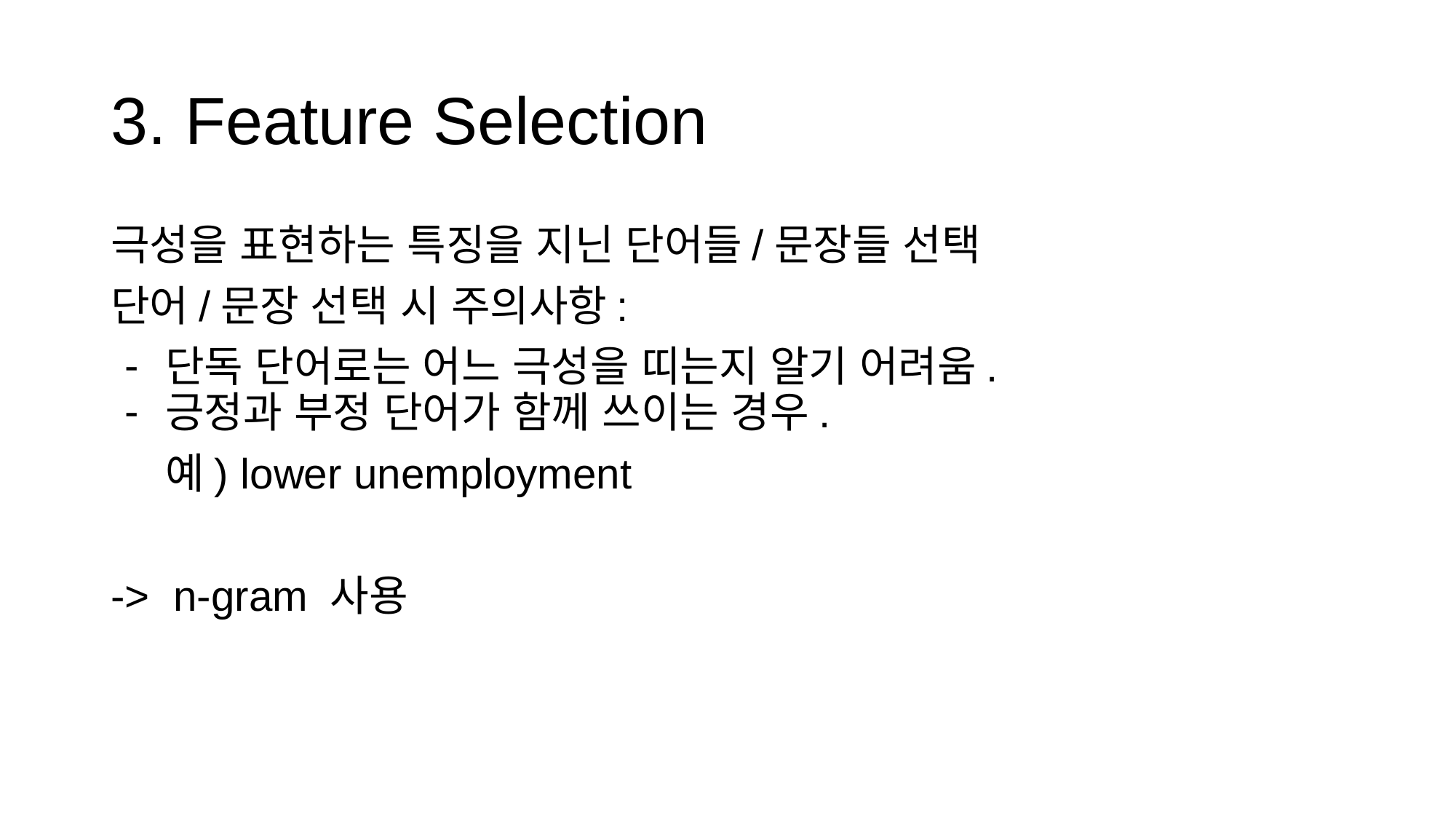

# 3. Feature Selection
극성을 표현하는 특징을 지닌 단어들/문장들 선택
단어/문장 선택 시 주의사항:
단독 단어로는 어느 극성을 띠는지 알기 어려움.
긍정과 부정 단어가 함께 쓰이는 경우.
예) lower unemployment

->  n-gram 사용